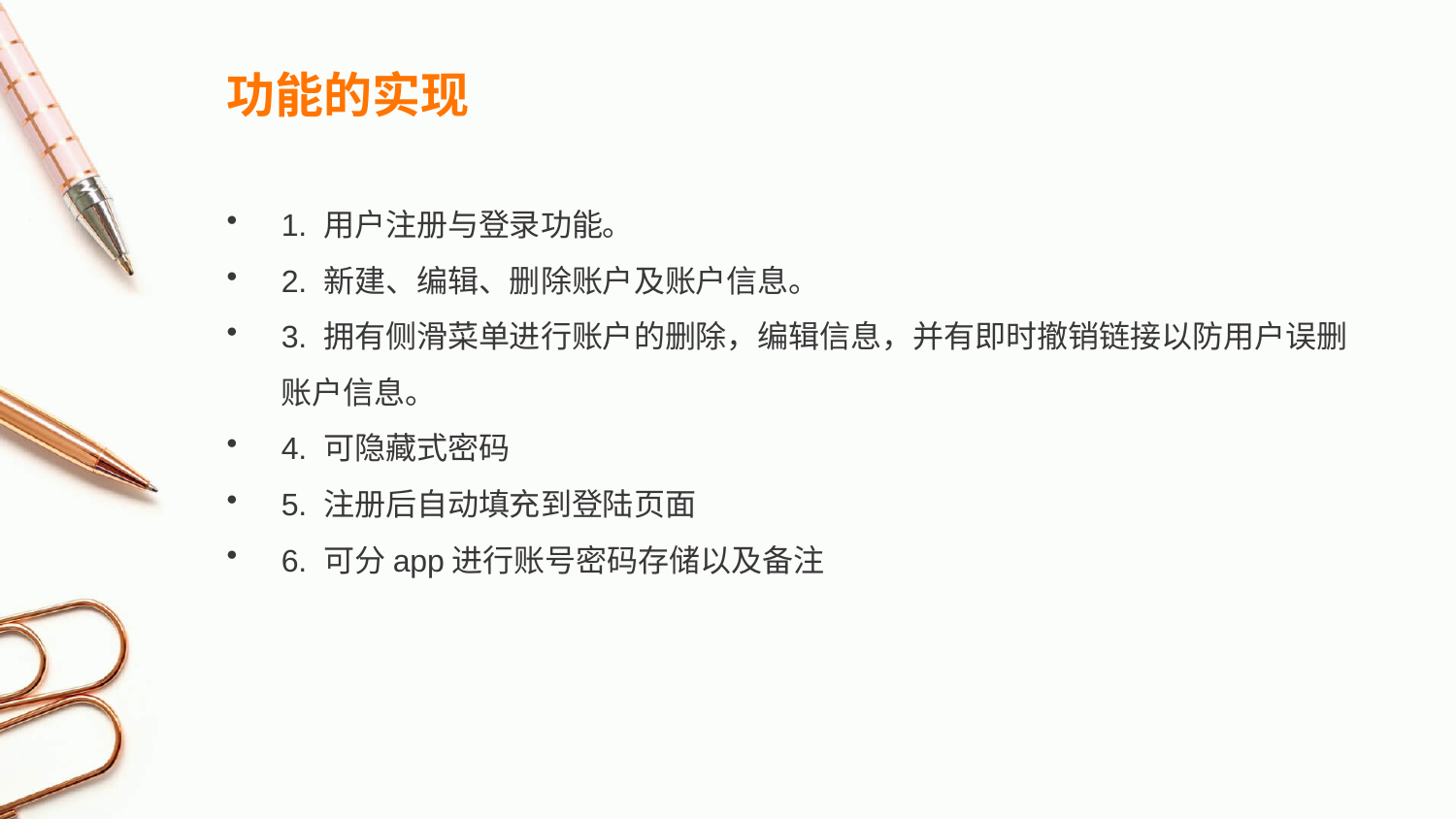

功能的实现
1. 用户注册与登录功能。
2. 新建、编辑、删除账户及账户信息。
3. 拥有侧滑菜单进行账户的删除，编辑信息，并有即时撤销链接以防用户误删账户信息。
4. 可隐藏式密码
5. 注册后自动填充到登陆页面
6. 可分app进行账号密码存储以及备注